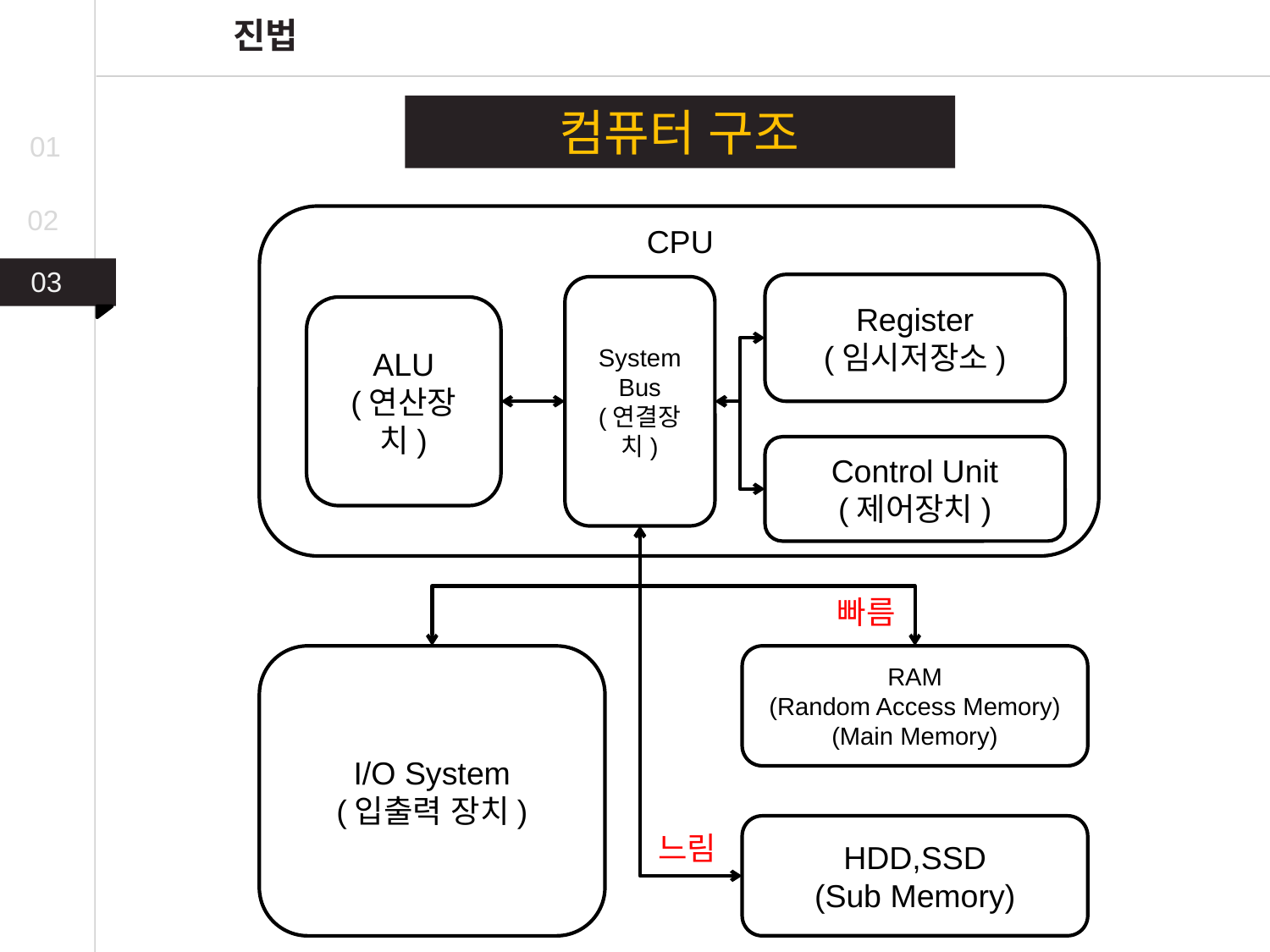

진법
컴퓨터 구조

01
02

CPU
03

03
02
Register
(임시저장소)
System
Bus
(연결장치)
ALU
(연산장치)

Control Unit
(제어장치)
빠름
I/O System
(입출력 장치)
RAM
(Random Access Memory)
(Main Memory)
HDD,SSD
(Sub Memory)
느림